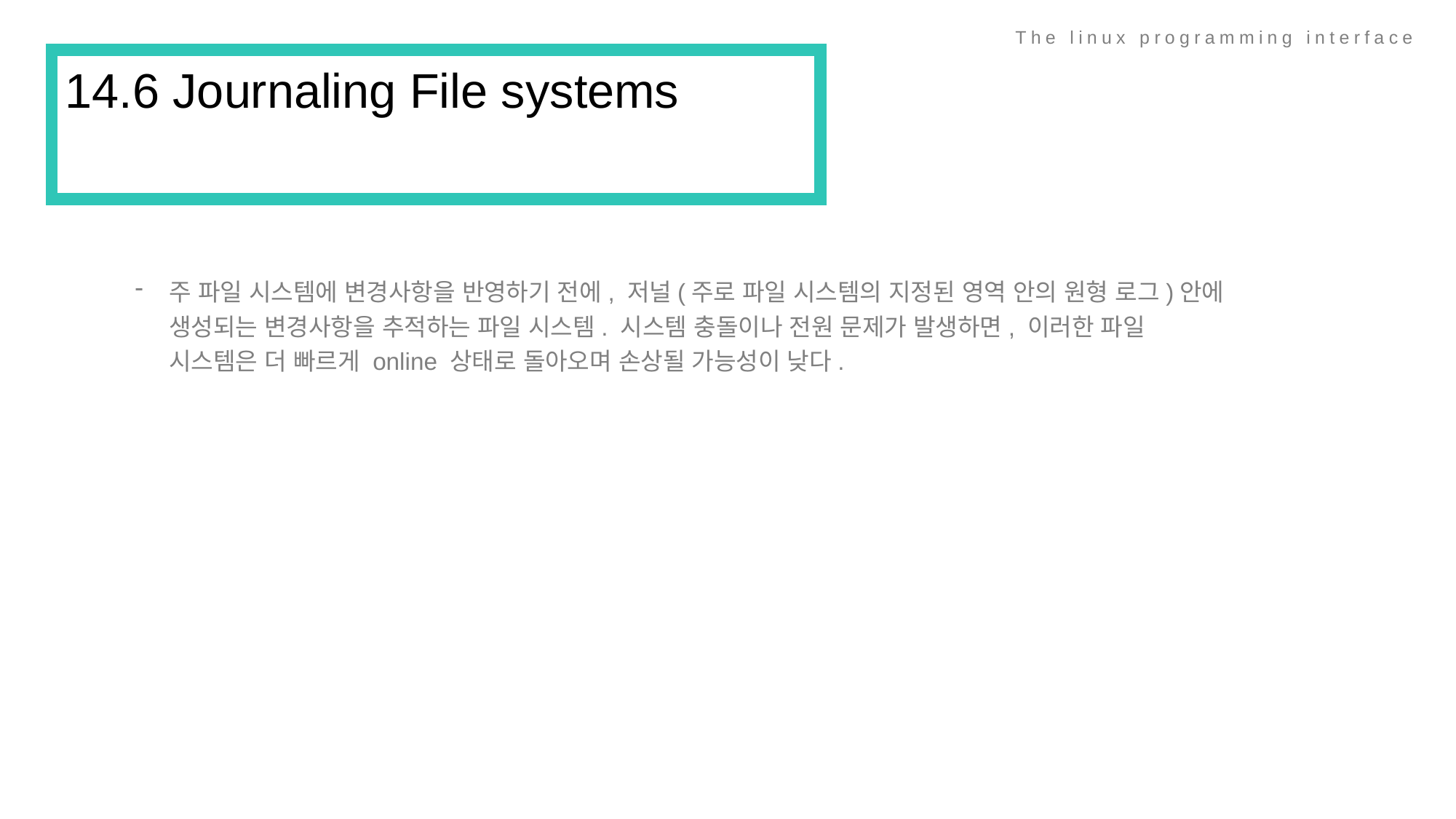

The linux programming interface

14.6 Journaling File systems
주 파일 시스템에 변경사항을 반영하기 전에, 저널(주로 파일 시스템의 지정된 영역 안의 원형 로그)안에 생성되는 변경사항을 추적하는 파일 시스템. 시스템 충돌이나 전원 문제가 발생하면, 이러한 파일 시스템은 더 빠르게 online 상태로 돌아오며 손상될 가능성이 낮다.